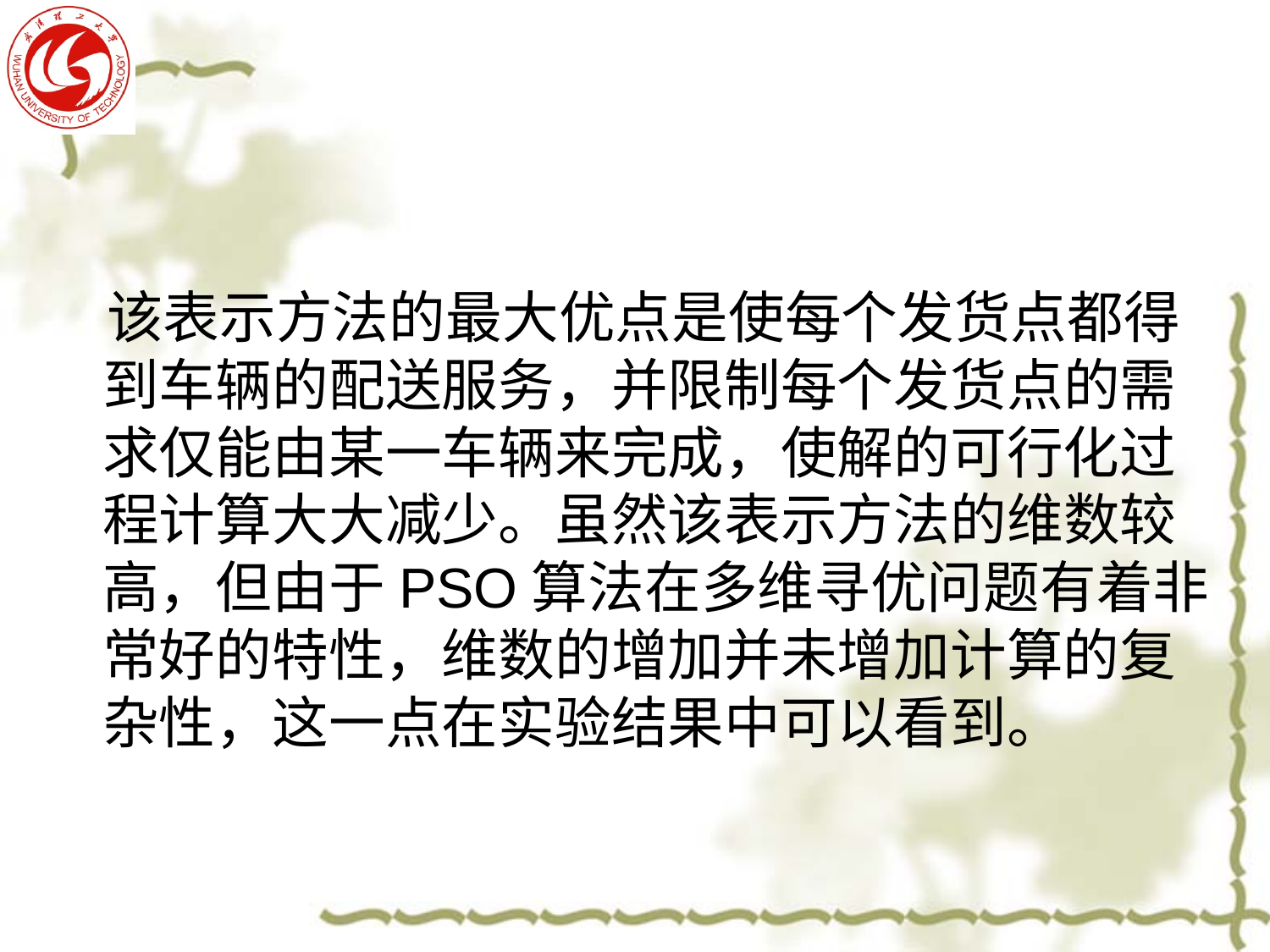

该表示方法的最大优点是使每个发货点都得到车辆的配送服务，并限制每个发货点的需求仅能由某一车辆来完成，使解的可行化过程计算大大减少。虽然该表示方法的维数较高，但由于PSO算法在多维寻优问题有着非常好的特性，维数的增加并未增加计算的复杂性，这一点在实验结果中可以看到。